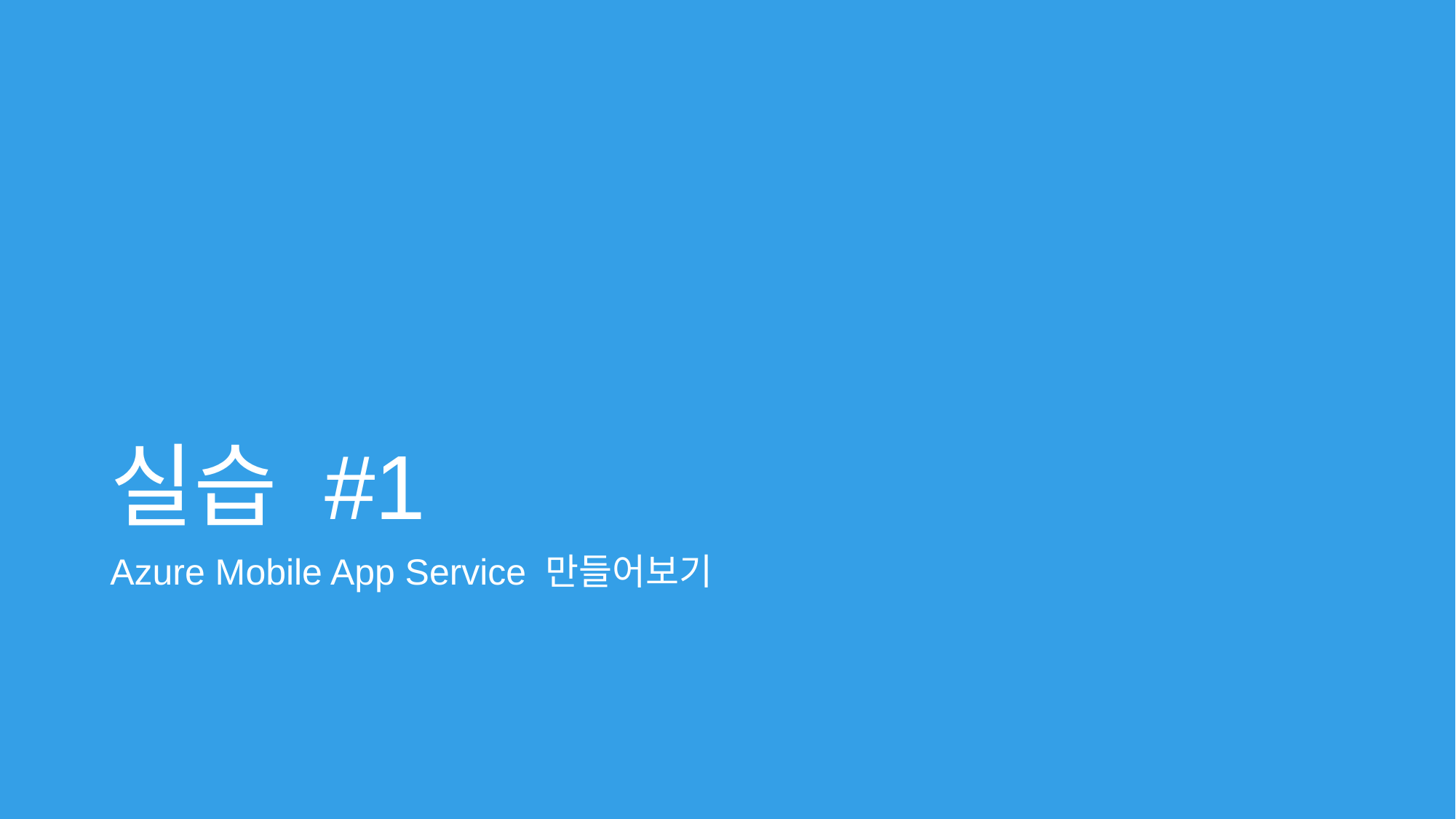

# 실습 #1
Azure Mobile App Service 만들어보기